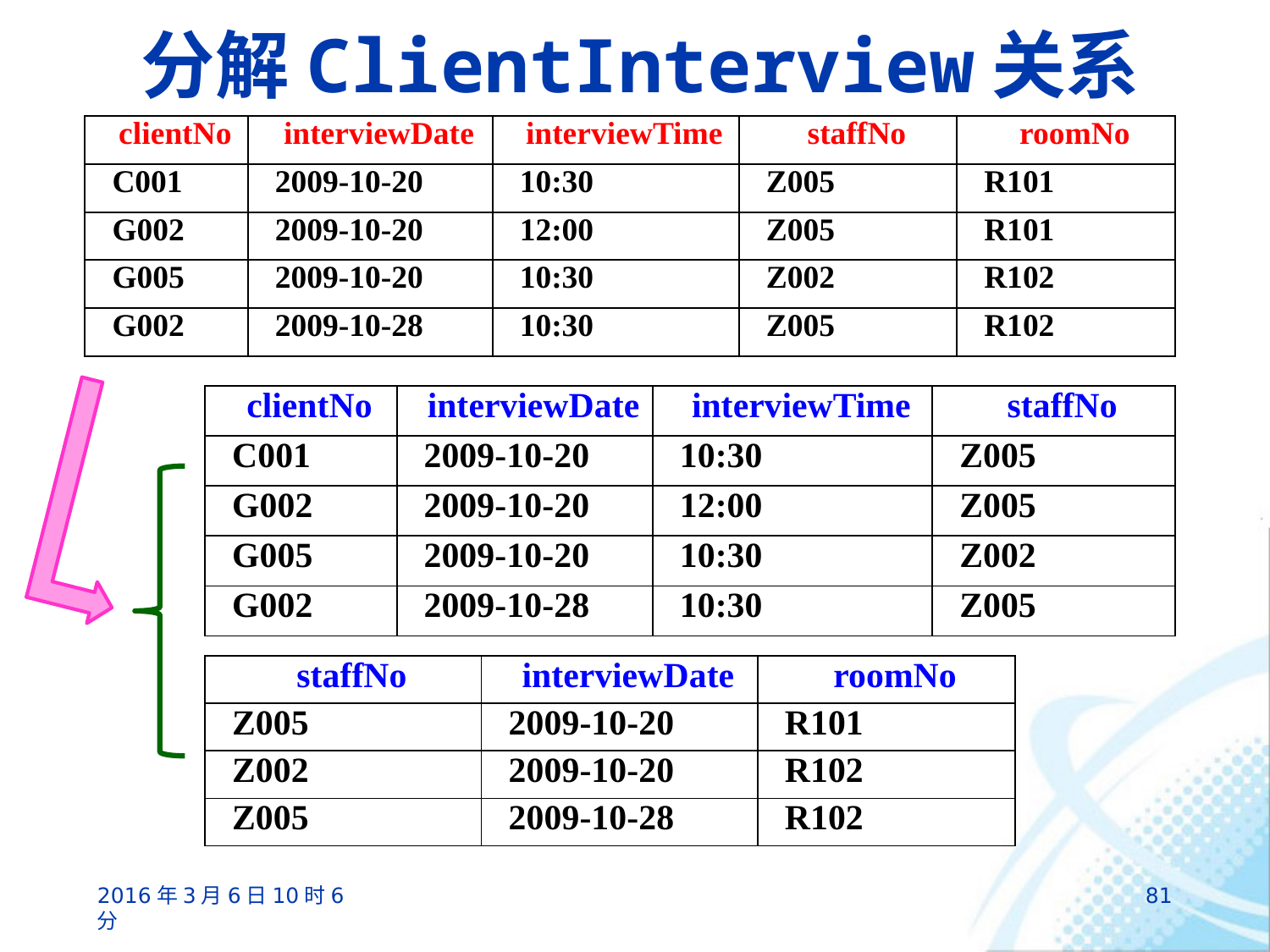

# 分解ClientInterview关系
| clientNo | interviewDate | interviewTime | staffNo | roomNo |
| --- | --- | --- | --- | --- |
| C001 | 2009-10-20 | 10:30 | Z005 | R101 |
| G002 | 2009-10-20 | 12:00 | Z005 | R101 |
| G005 | 2009-10-20 | 10:30 | Z002 | R102 |
| G002 | 2009-10-28 | 10:30 | Z005 | R102 |
| clientNo | interviewDate | interviewTime | staffNo |
| --- | --- | --- | --- |
| C001 | 2009-10-20 | 10:30 | Z005 |
| G002 | 2009-10-20 | 12:00 | Z005 |
| G005 | 2009-10-20 | 10:30 | Z002 |
| G002 | 2009-10-28 | 10:30 | Z005 |

| staffNo | interviewDate | roomNo |
| --- | --- | --- |
| Z005 | 2009-10-20 | R101 |
| Z002 | 2009-10-20 | R102 |
| Z005 | 2009-10-28 | R102 |
2016年3月6日10时6分
81